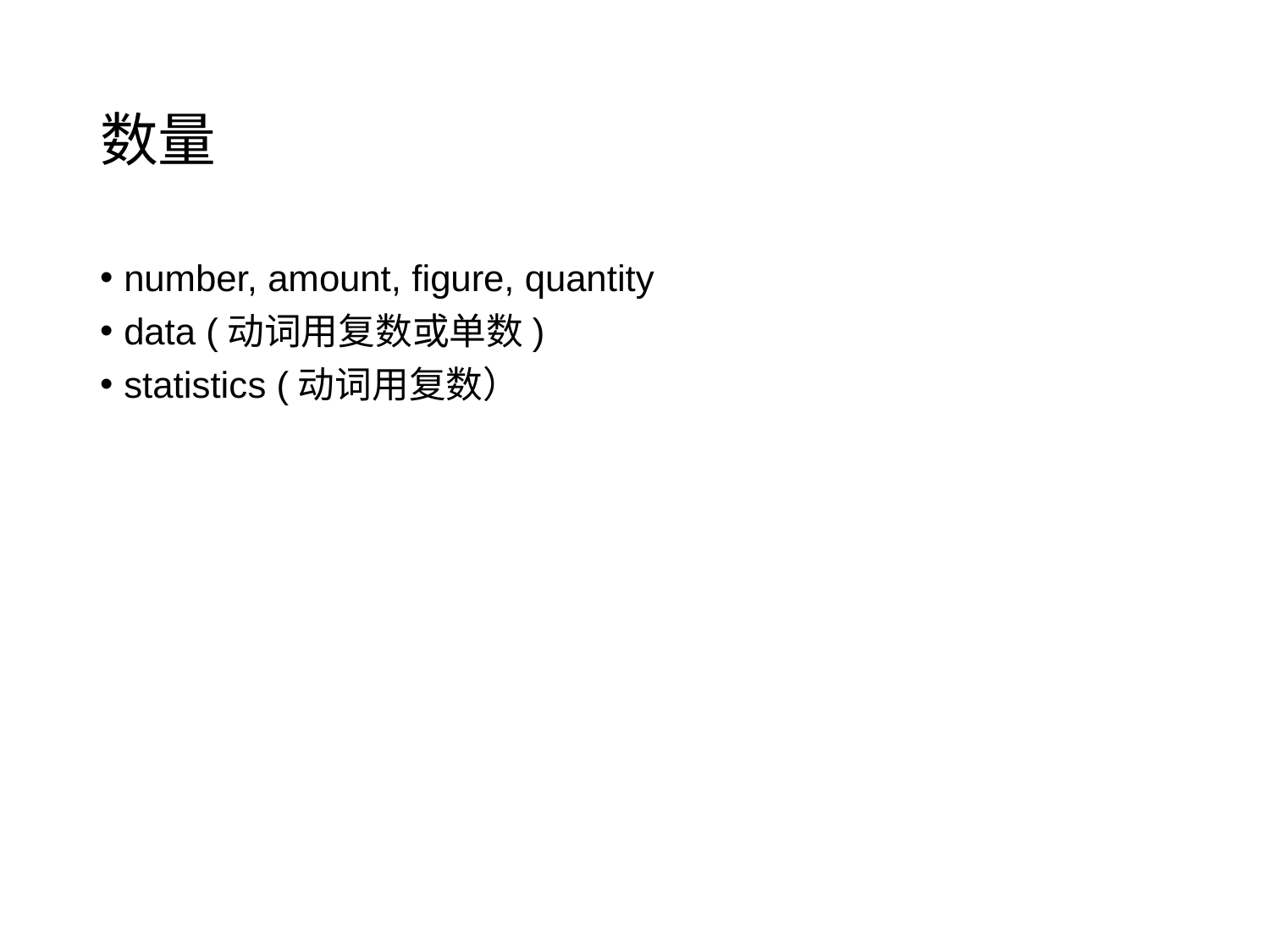

# 数量
number, amount, figure, quantity
data (动词用复数或单数)
statistics (动词用复数）